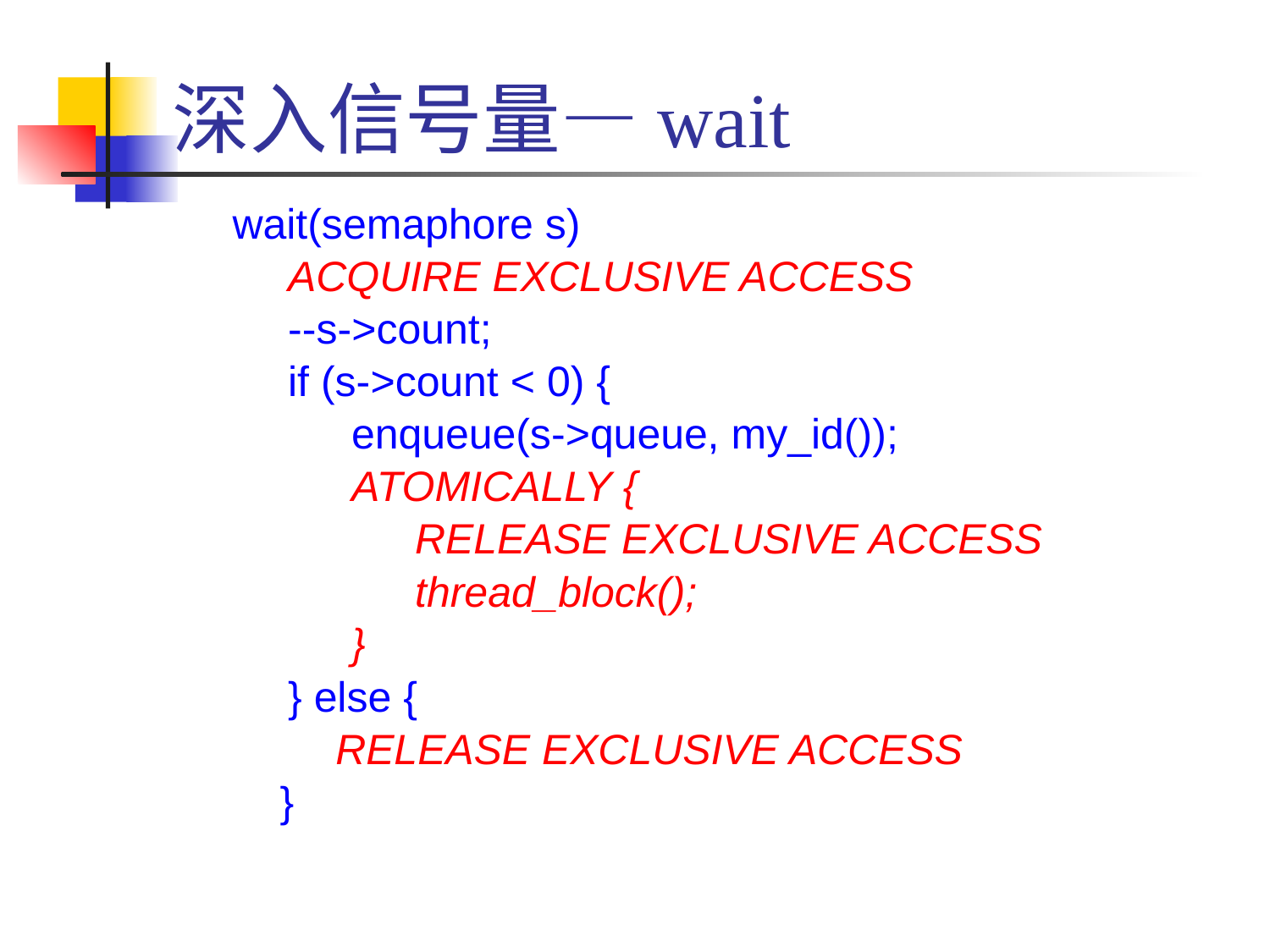

# 深入信号量—wait
wait(semaphore s)
ACQUIRE EXCLUSIVE ACCESS
--s->count;
if (s->count < 0) {
enqueue(s->queue, my_id());
ATOMICALLY {
RELEASE EXCLUSIVE ACCESS
thread_block();
}
} else {
    RELEASE EXCLUSIVE ACCESS
    }